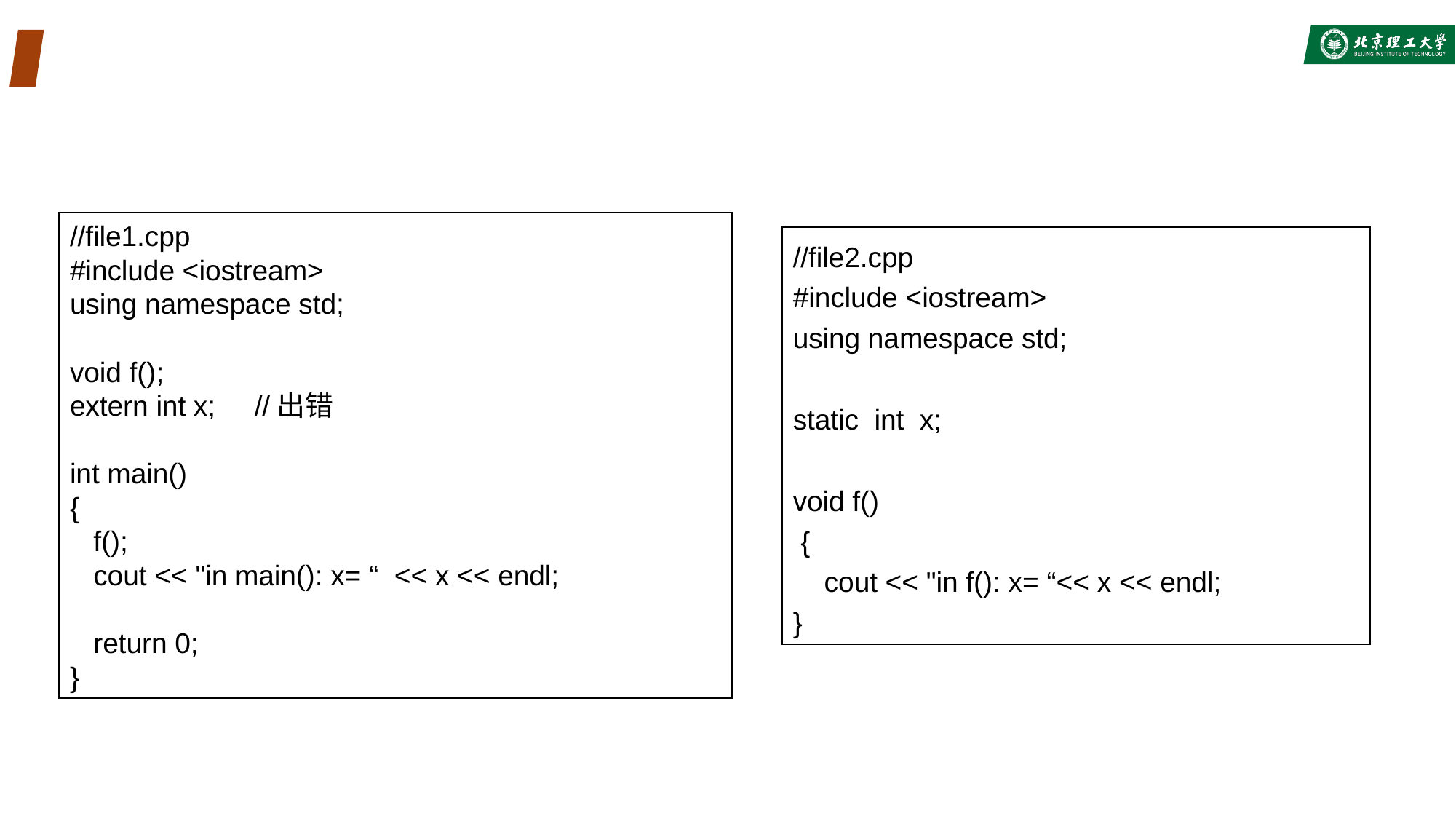

#
设置本模块专用的全局变量
//file1.cpp
#include <iostream>
using namespace std;

void f();
extern int x;     //出错

int main()
{
   f();
   cout << "in main(): x= “  << x << endl;

   return 0;
}
//file2.cpp
#include <iostream>
using namespace std;

static  int  x;

void f()
 {
    cout << "in f(): x= “<< x << endl;
}